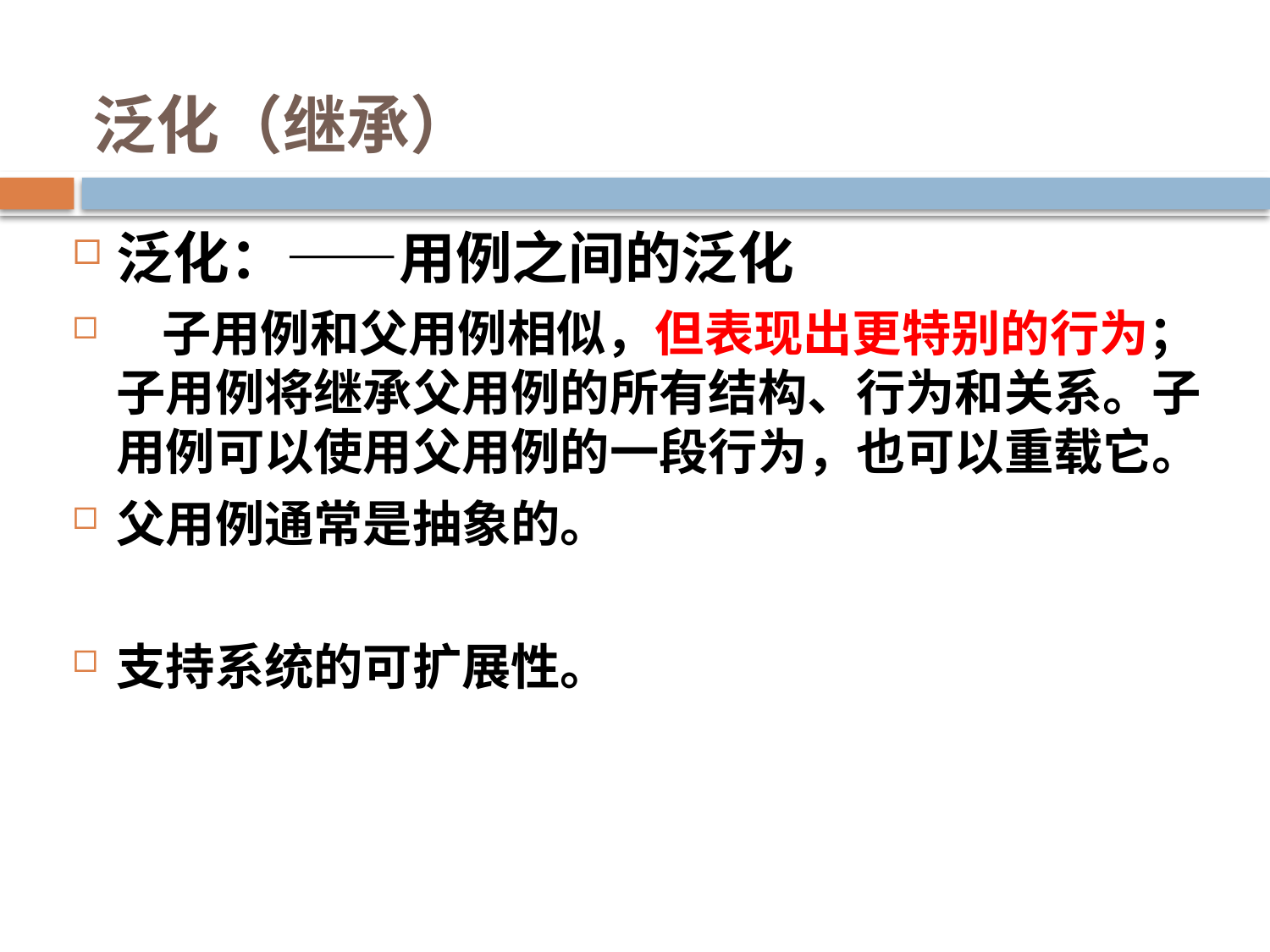

# 泛化（继承）
泛化：——用例之间的泛化
   子用例和父用例相似，但表现出更特别的行为；子用例将继承父用例的所有结构、行为和关系。子用例可以使用父用例的一段行为，也可以重载它。
父用例通常是抽象的。

支持系统的可扩展性。